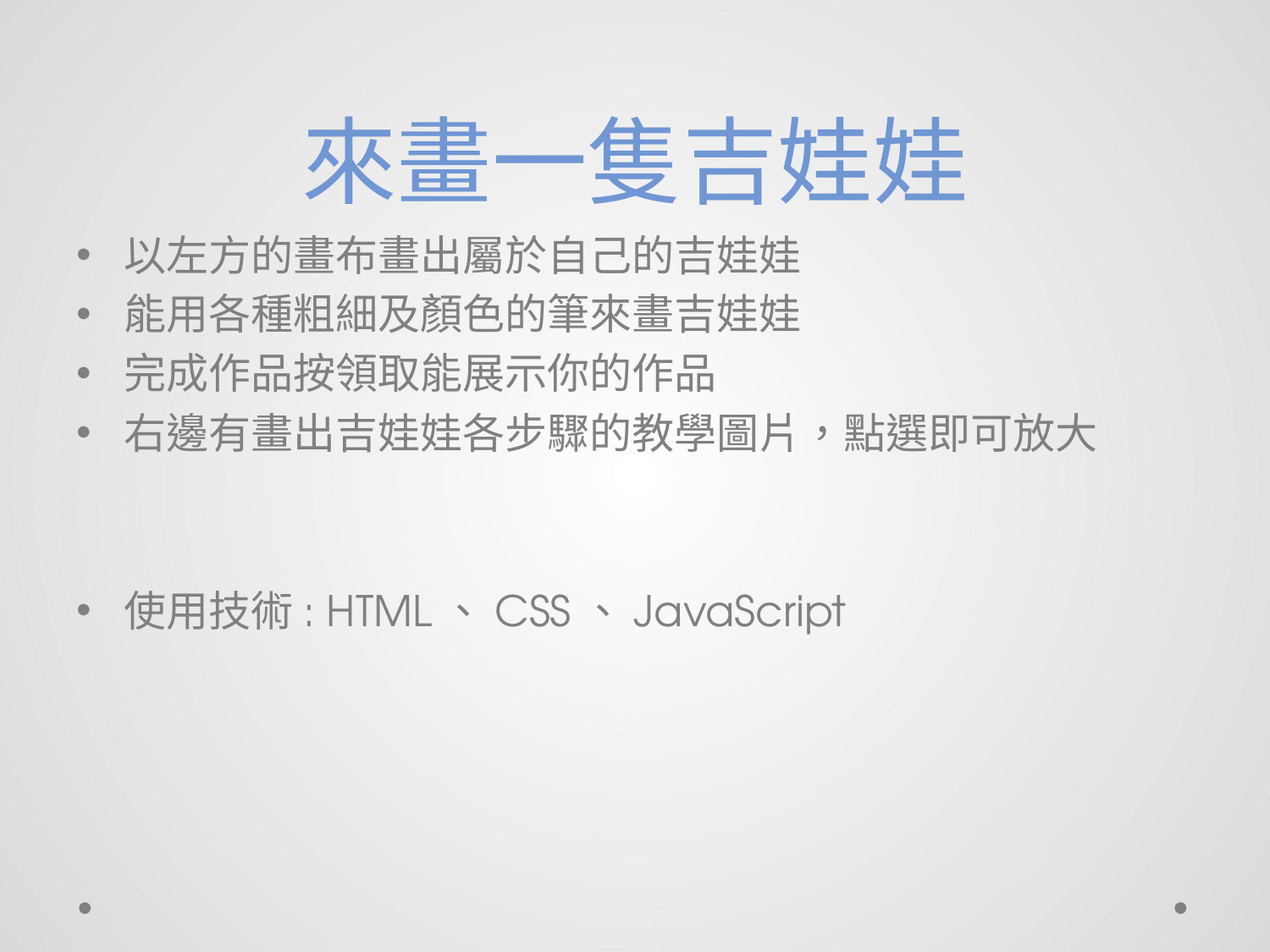

# 來畫一隻吉娃娃
以左方的畫布畫出屬於自己的吉娃娃
能用各種粗細及顏色的筆來畫吉娃娃
完成作品按領取能展示你的作品
右邊有畫出吉娃娃各步驟的教學圖片，點選即可放大

使用技術: HTML、CSS、JavaScript